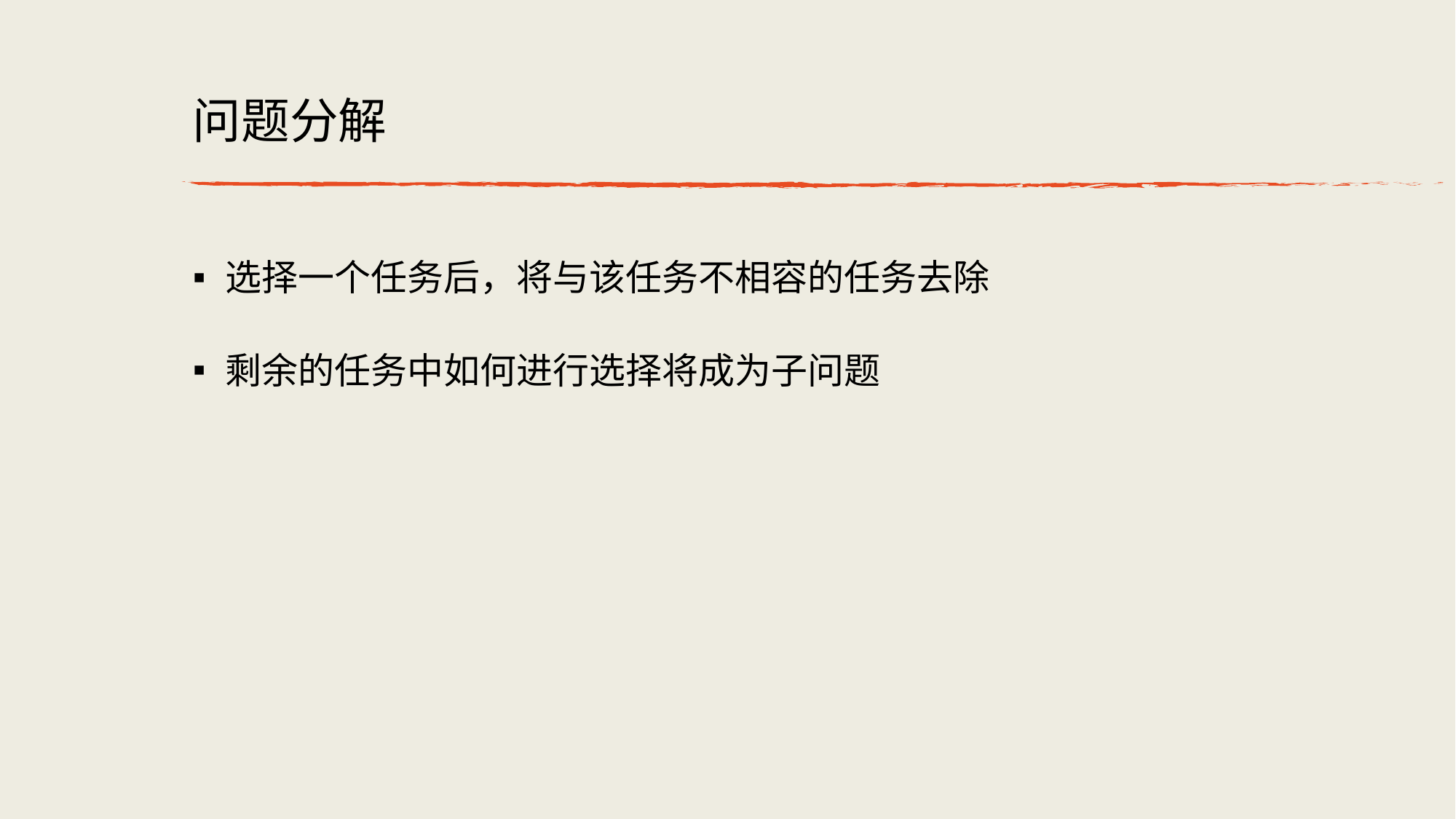

# 问题分解
选择一个任务后，将与该任务不相容的任务去除
剩余的任务中如何进行选择将成为子问题